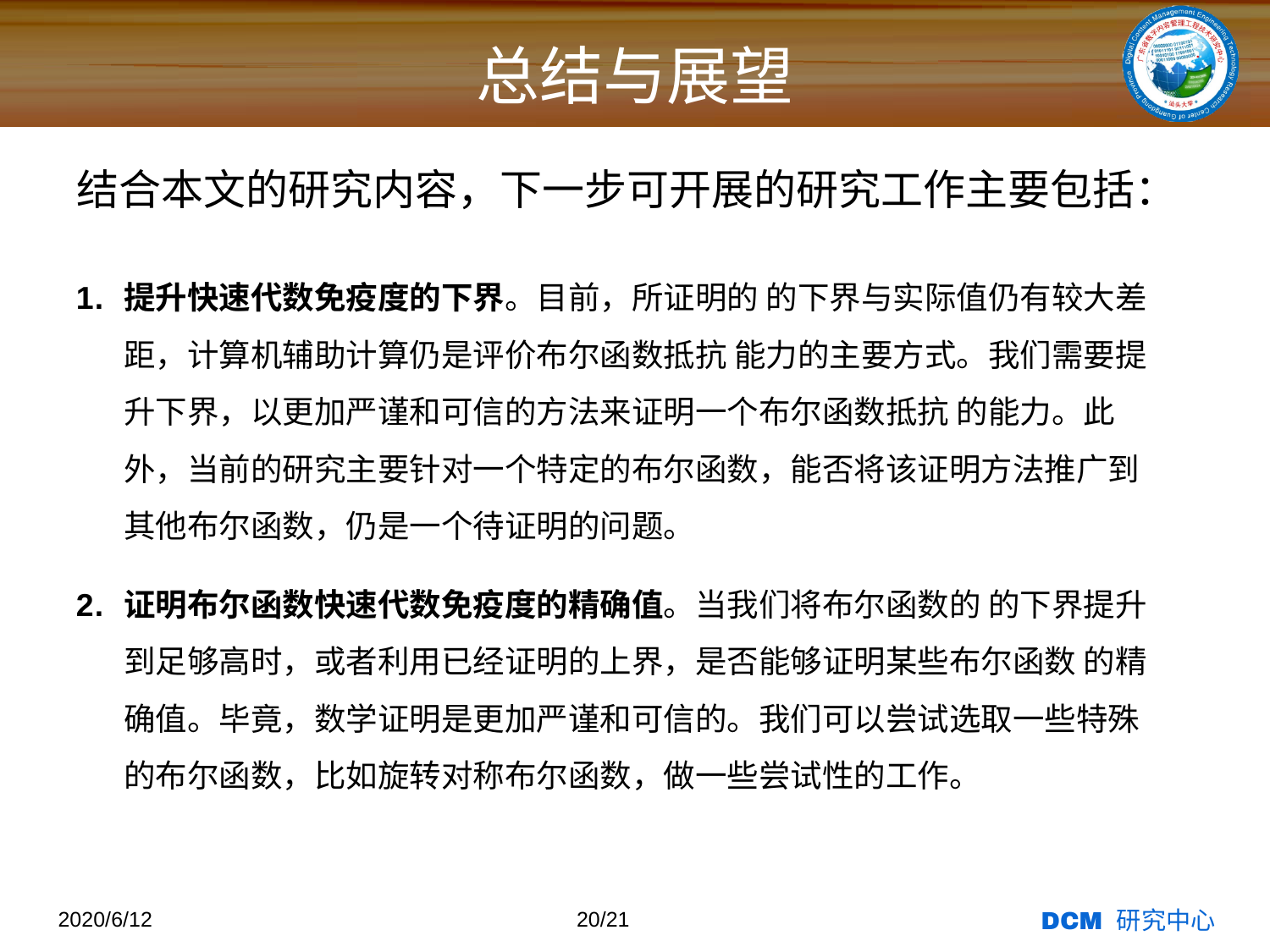

# 总结与展望
结合本文的研究内容，下一步可开展的研究工作主要包括：
提升快速代数免疫度的下界。目前，所证明的 的下界与实际值仍有较大差距，计算机辅助计算仍是评价布尔函数抵抗 能力的主要方式。我们需要提升下界，以更加严谨和可信的方法来证明一个布尔函数抵抗 的能力。此外，当前的研究主要针对一个特定的布尔函数，能否将该证明方法推广到其他布尔函数，仍是一个待证明的问题。
证明布尔函数快速代数免疫度的精确值。当我们将布尔函数的 的下界提升到足够高时，或者利用已经证明的上界，是否能够证明某些布尔函数 的精确值。毕竟，数学证明是更加严谨和可信的。我们可以尝试选取一些特殊的布尔函数，比如旋转对称布尔函数，做一些尝试性的工作。
2020/6/12
20/21